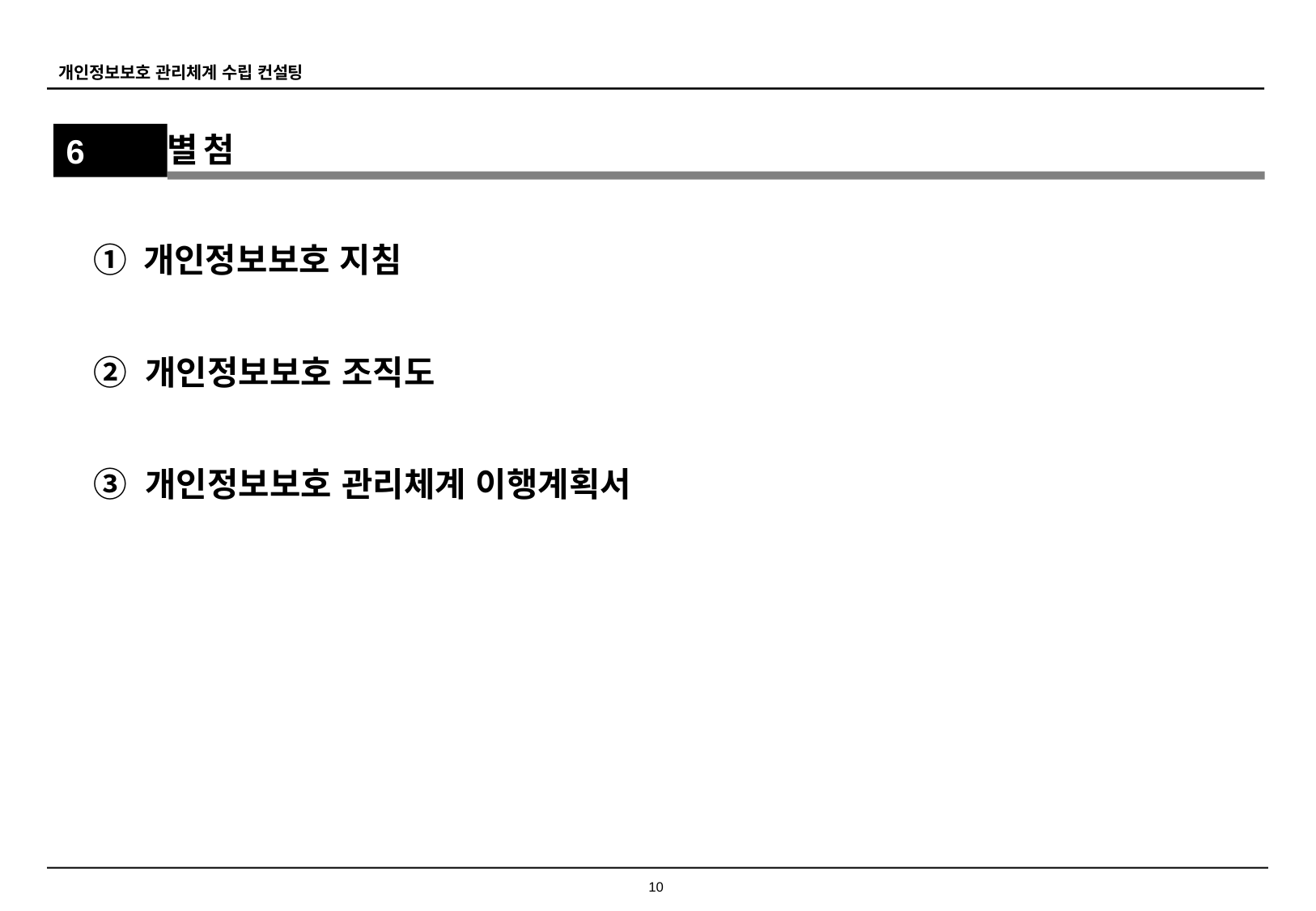

6
별 첨

① 개인정보보호 지침

② 개인정보보호 조직도

③ 개인정보보호 관리체계 이행계획서